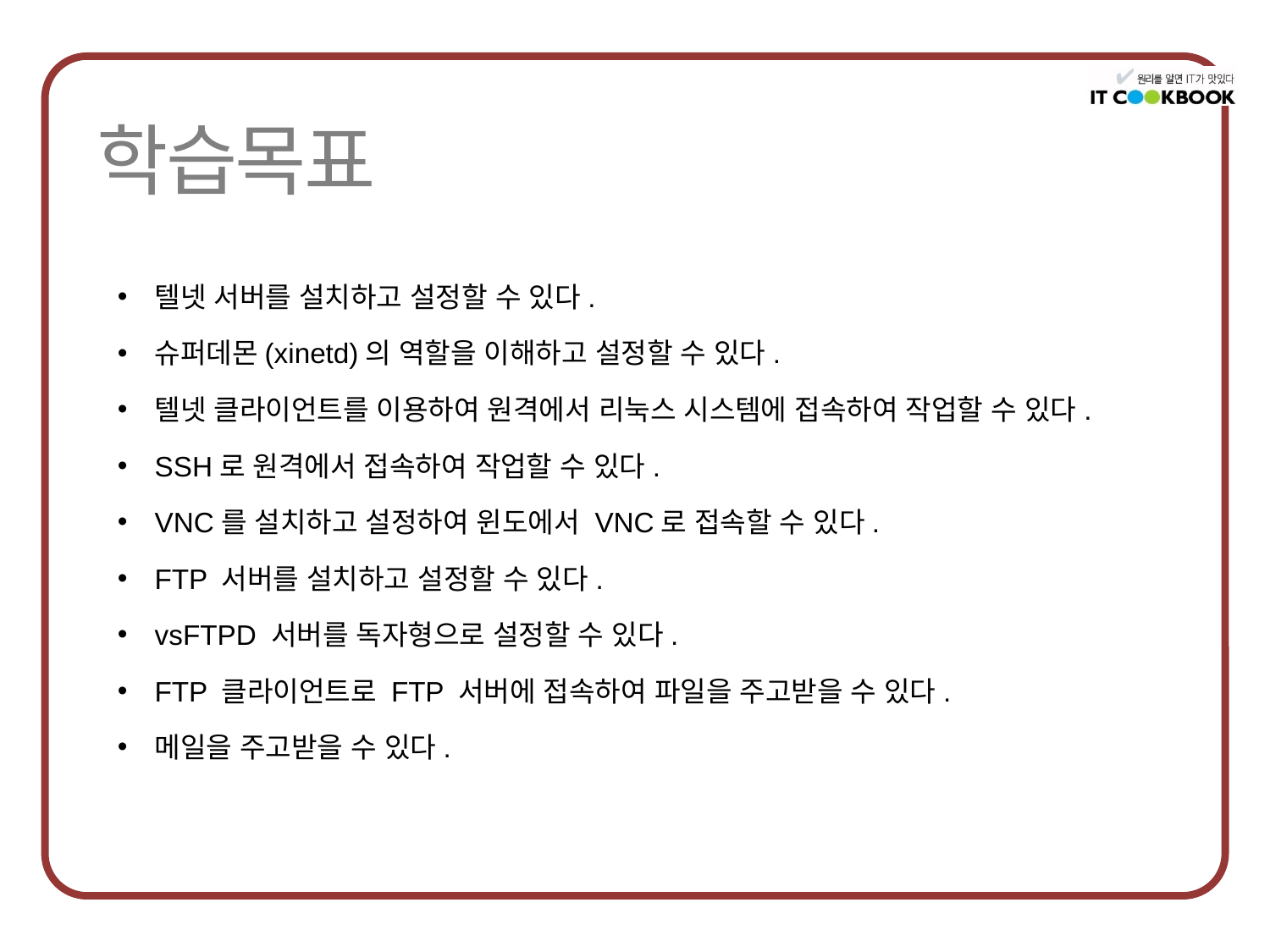

텔넷 서버를 설치하고 설정할 수 있다.
슈퍼데몬(xinetd)의 역할을 이해하고 설정할 수 있다.
텔넷 클라이언트를 이용하여 원격에서 리눅스 시스템에 접속하여 작업할 수 있다.
SSH로 원격에서 접속하여 작업할 수 있다.
VNC를 설치하고 설정하여 윈도에서 VNC로 접속할 수 있다.
FTP 서버를 설치하고 설정할 수 있다.
vsFTPD 서버를 독자형으로 설정할 수 있다.
FTP 클라이언트로 FTP 서버에 접속하여 파일을 주고받을 수 있다.
메일을 주고받을 수 있다.